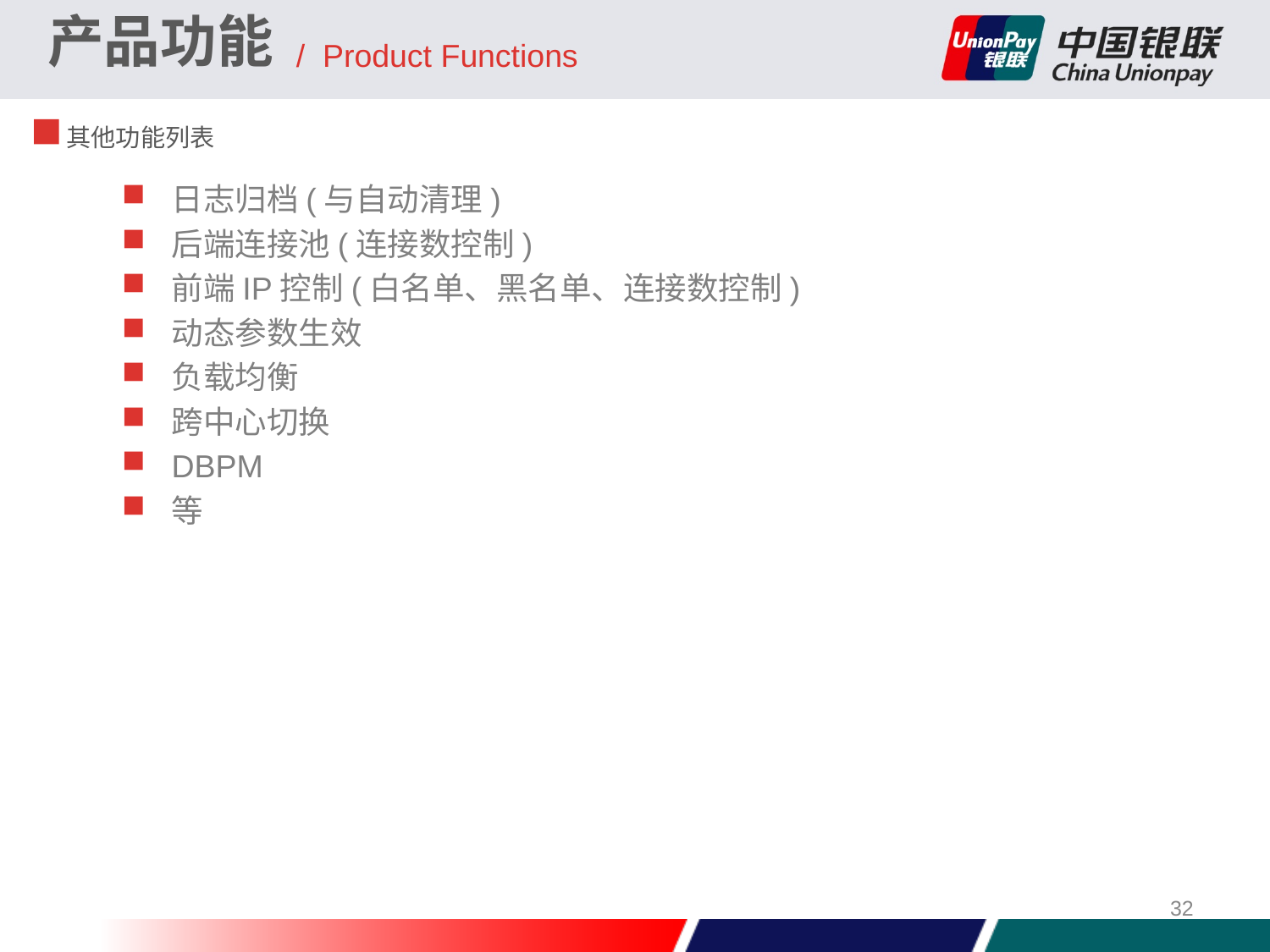

产品功能
/  Product Functions
其他功能列表

日志归档(与自动清理)
后端连接池(连接数控制)
前端IP控制(白名单、黑名单、连接数控制)
动态参数生效
负载均衡
跨中心切换
DBPM
等
32